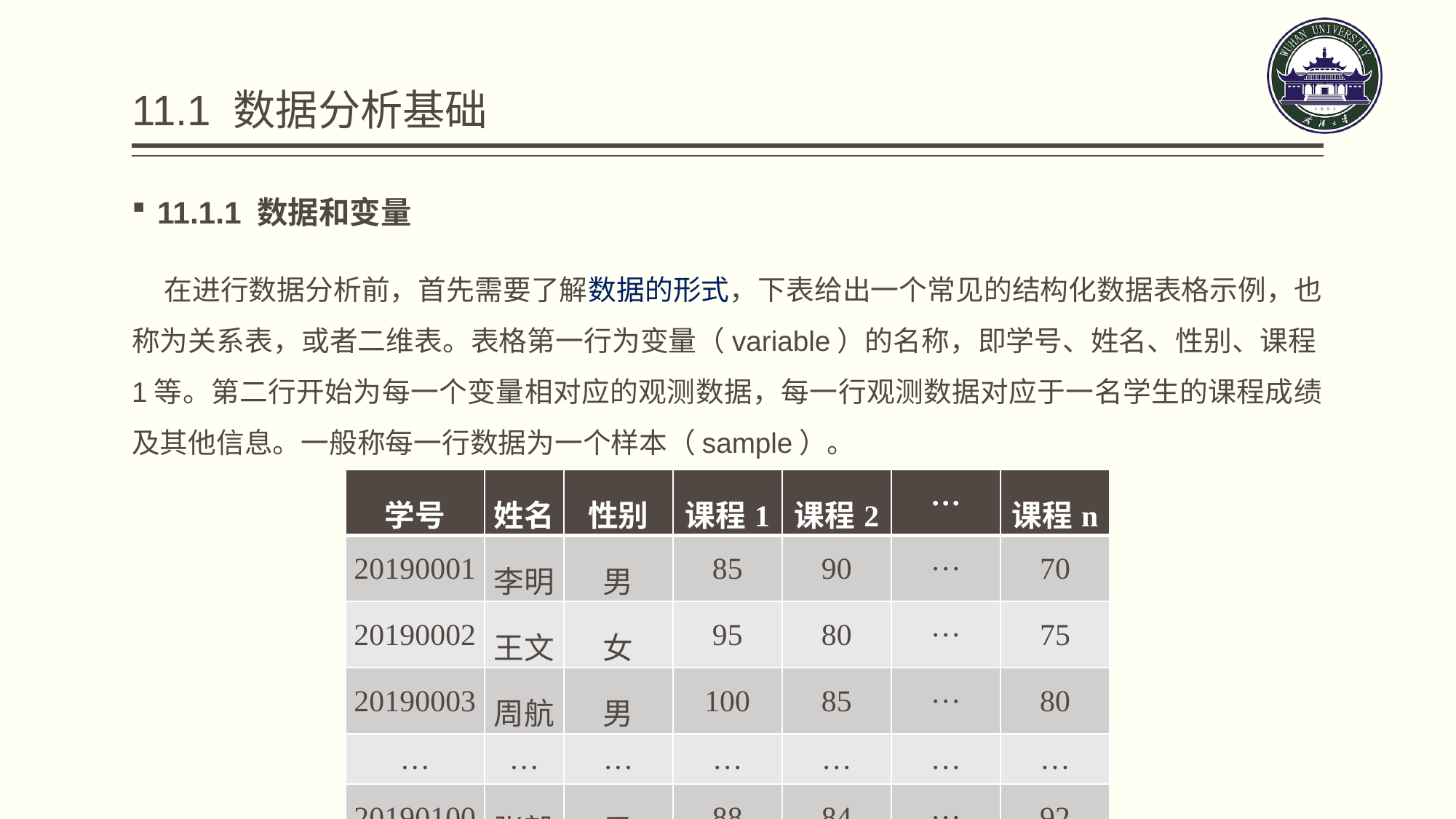

# 11.1 数据分析基础
11.1.1 数据和变量
    在进行数据分析前，首先需要了解数据的形式，下表给出一个常见的结构化数据表格示例，也称为关系表，或者二维表。表格第一行为变量（variable）的名称，即学号、姓名、性别、课程1等。第二行开始为每一个变量相对应的观测数据，每一行观测数据对应于一名学生的课程成绩及其他信息。一般称每一行数据为一个样本（sample）。
| 学号 | 姓名 | 性别 | 课程1 | 课程2 | ··· | 课程n |
| --- | --- | --- | --- | --- | --- | --- |
| 20190001 | 李明 | 男 | 85 | 90 | ··· | 70 |
| 20190002 | 王文 | 女 | 95 | 80 | ··· | 75 |
| 20190003 | 周航 | 男 | 100 | 85 | ··· | 80 |
| ··· | ··· | ··· | ··· | ··· | ··· | ··· |
| 20190100 | 张毅 | 男 | 88 | 84 | ··· | 92 |